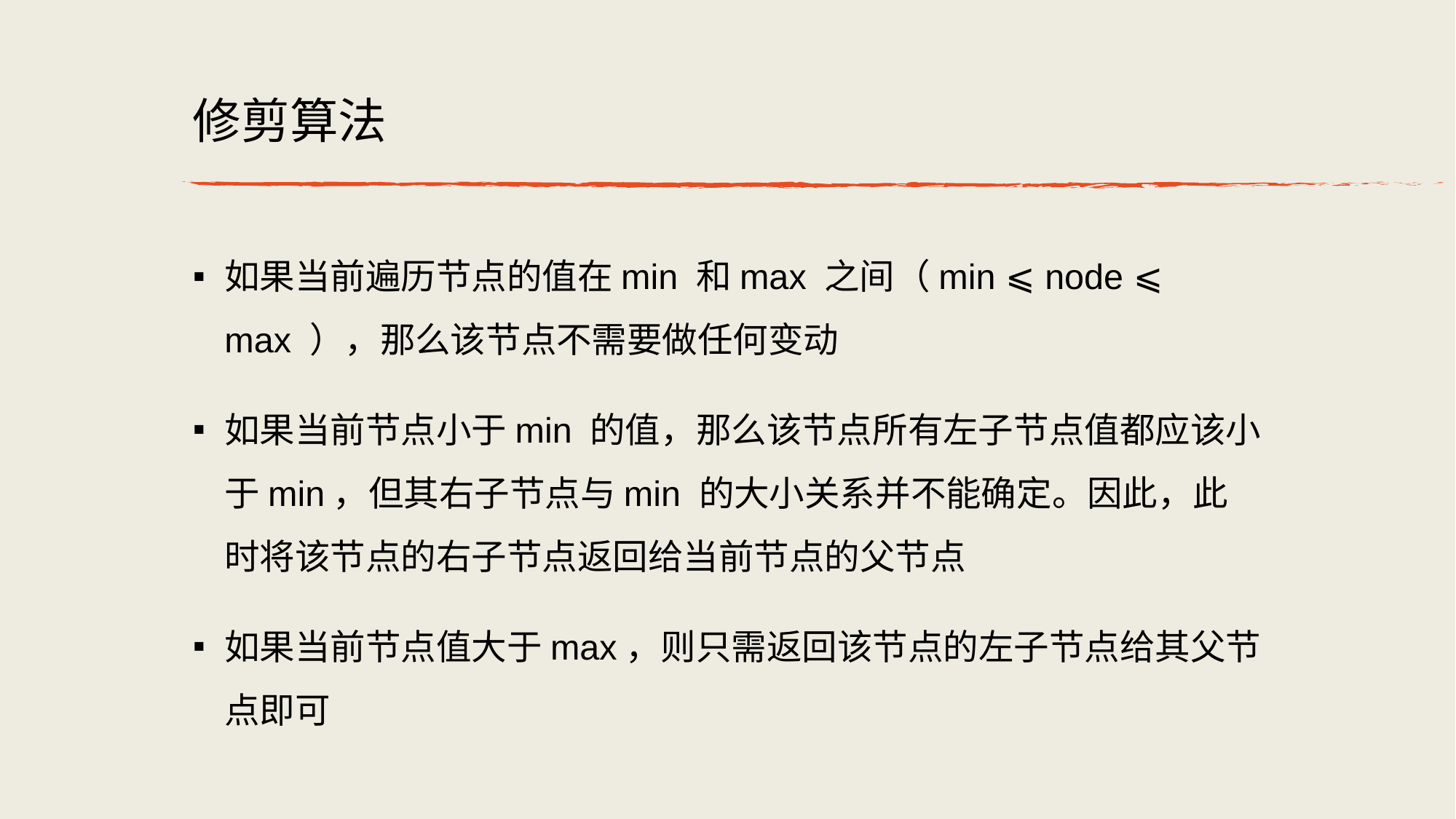

# 修剪算法
如果当前遍历节点的值在min 和max 之间（min ⩽ node ⩽ max ），那么该节点不需要做任何变动
如果当前节点⼩于min 的值，那么该节点所有左⼦节点值都应该⼩于min，但其右⼦节点与min 的⼤⼩关系并不能确定。因此，此时将该节点的右⼦节点返回给当前节点的⽗节点
如果当前节点值⼤于max，则只需返回该节点的左⼦节点给其⽗节点即可